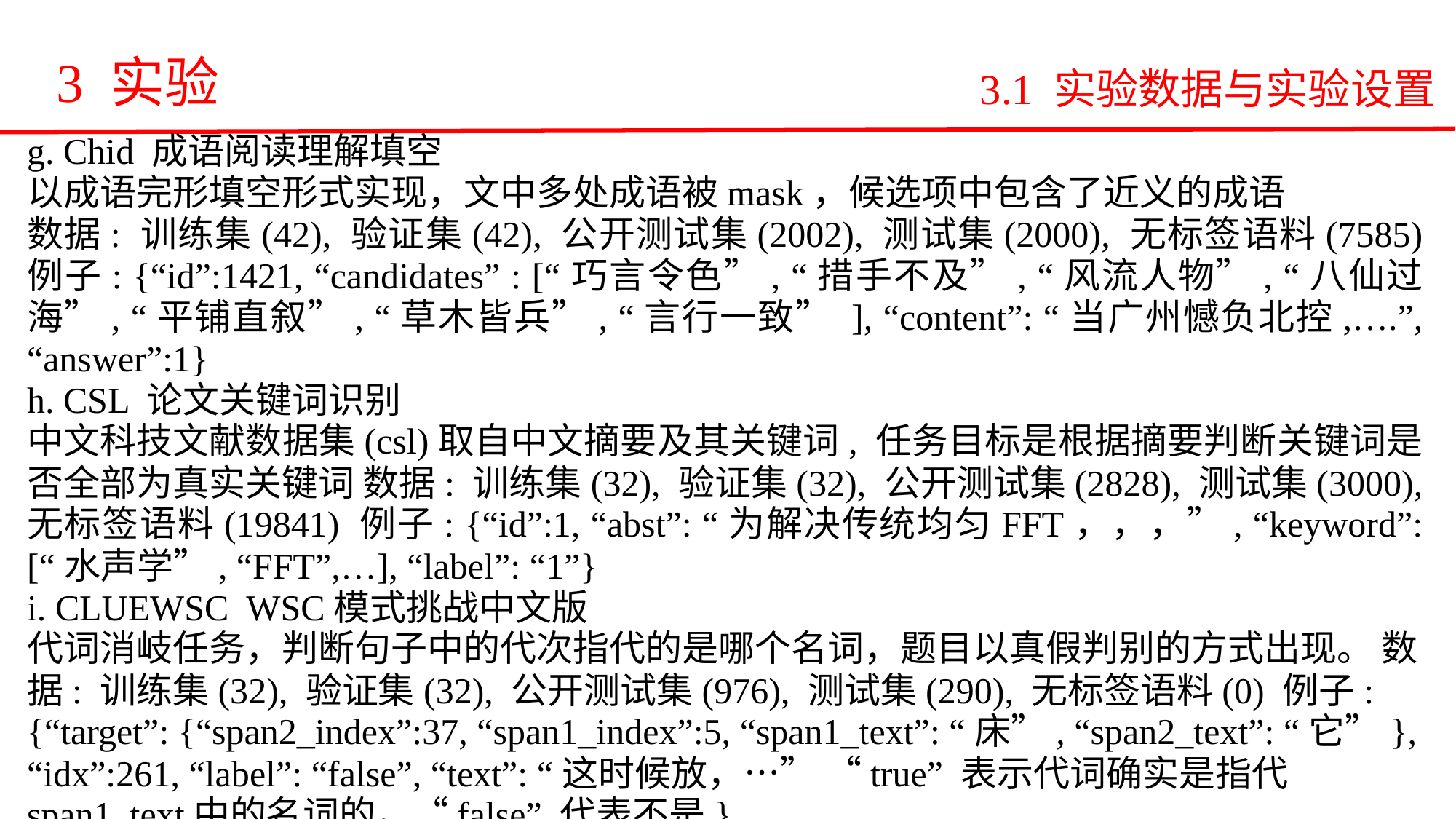

3 实验
3.1 实验数据与实验设置
g. Chid 成语阅读理解填空
以成语完形填空形式实现，文中多处成语被mask，候选项中包含了近义的成语
数据: 训练集(42), 验证集(42), 公开测试集(2002), 测试集(2000), 无标签语料(7585) 例子: {“id”:1421, “candidates” : [“巧言令色”, “措手不及”, “风流人物”, “八仙过海”, “平铺直叙”, “草木皆兵”, “言行一致” ], “content”: “当广州憾负北控,….”, “answer”:1}
h. CSL 论文关键词识别
中文科技文献数据集(csl)取自中文摘要及其关键词, 任务目标是根据摘要判断关键词是否全部为真实关键词 数据: 训练集(32), 验证集(32), 公开测试集(2828), 测试集(3000), 无标签语料(19841) 例子: {“id”:1, “abst”: “为解决传统均匀FFT，，，”, “keyword”:[“水声学”, “FFT”,…], “label”: “1”}
i. CLUEWSC  WSC模式挑战中文版
代词消岐任务，判断句子中的代次指代的是哪个名词，题目以真假判别的方式出现。 数据: 训练集(32), 验证集(32), 公开测试集(976), 测试集(290), 无标签语料(0) 例子: {“target”: {“span2_index”:37, “span1_index”:5, “span1_text”: “床”, “span2_text”: “它”}, “idx”:261, “label”: “false”, “text”: “这时候放，…” “true” 表示代词确实是指代span1_text中的名词的，“false” 代表不是}